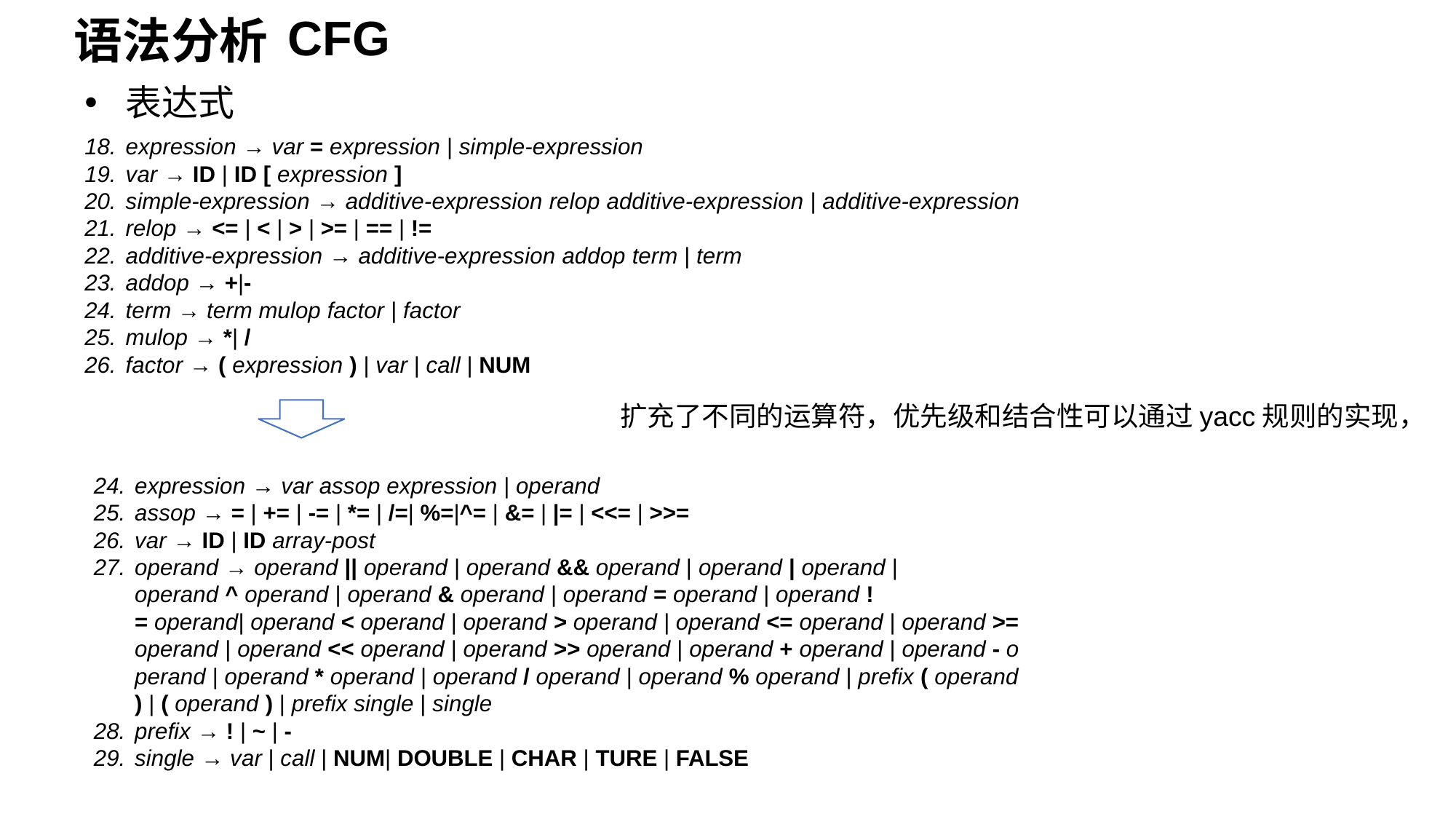

CFG
语法分析
表达式
expression → var = expression | simple-expression
var → ID | ID [ expression ]
simple-expression → additive-expression relop additive-expression | additive-expression
relop → <= | < | > | >= | == | !=
additive-expression → additive-expression addop term | term
addop → +|-
term → term mulop factor | factor
mulop → *| /
factor → ( expression ) | var | call | NUM

扩充了不同的运算符，优先级和结合性可以通过yacc规则的实现，
expression → var assop expression | operand
assop → = | += | -= | *= | /=| %=|^= | &= | |= | <<= | >>=
var → ID | ID array-post
operand → operand || operand | operand && operand | operand | operand |operand ^ operand | operand & operand | operand = operand | operand != operand| operand < operand | operand > operand | operand <= operand | operand >= operand | operand << operand | operand >> operand | operand + operand | operand - operand | operand * operand | operand / operand | operand % operand | prefix ( operand ) | ( operand ) | prefix single | single
prefix → ! | ~ | -
single → var | call | NUM| DOUBLE | CHAR | TURE | FALSE